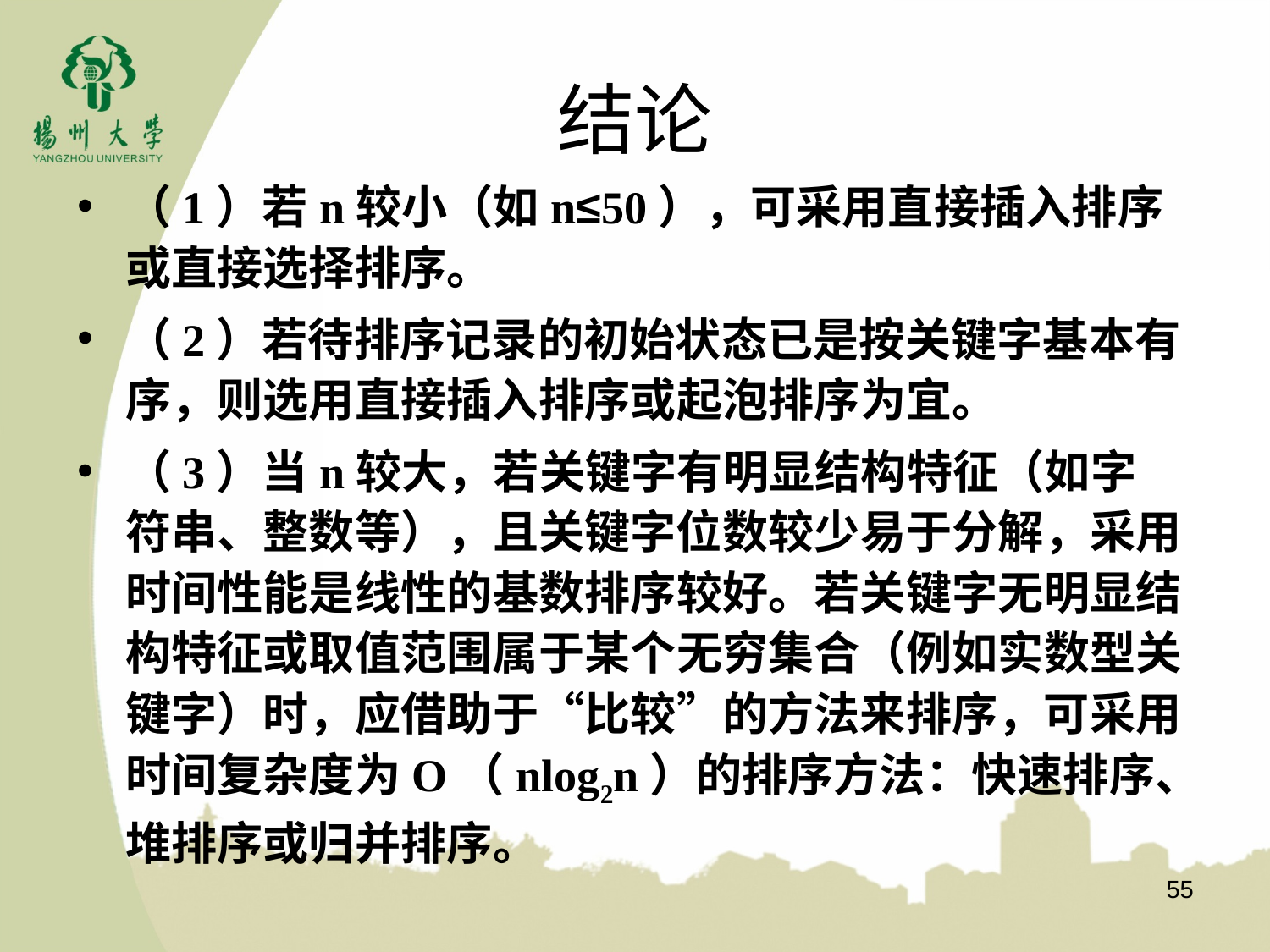

# 结论
（1）若n较小（如n≤50），可采用直接插入排序或直接选择排序。
（2）若待排序记录的初始状态已是按关键字基本有序，则选用直接插入排序或起泡排序为宜。
（3）当n较大，若关键字有明显结构特征（如字符串、整数等），且关键字位数较少易于分解，采用时间性能是线性的基数排序较好。若关键字无明显结构特征或取值范围属于某个无穷集合（例如实数型关键字）时，应借助于“比较”的方法来排序，可采用时间复杂度为O（nlog2n）的排序方法：快速排序、堆排序或归并排序。
55